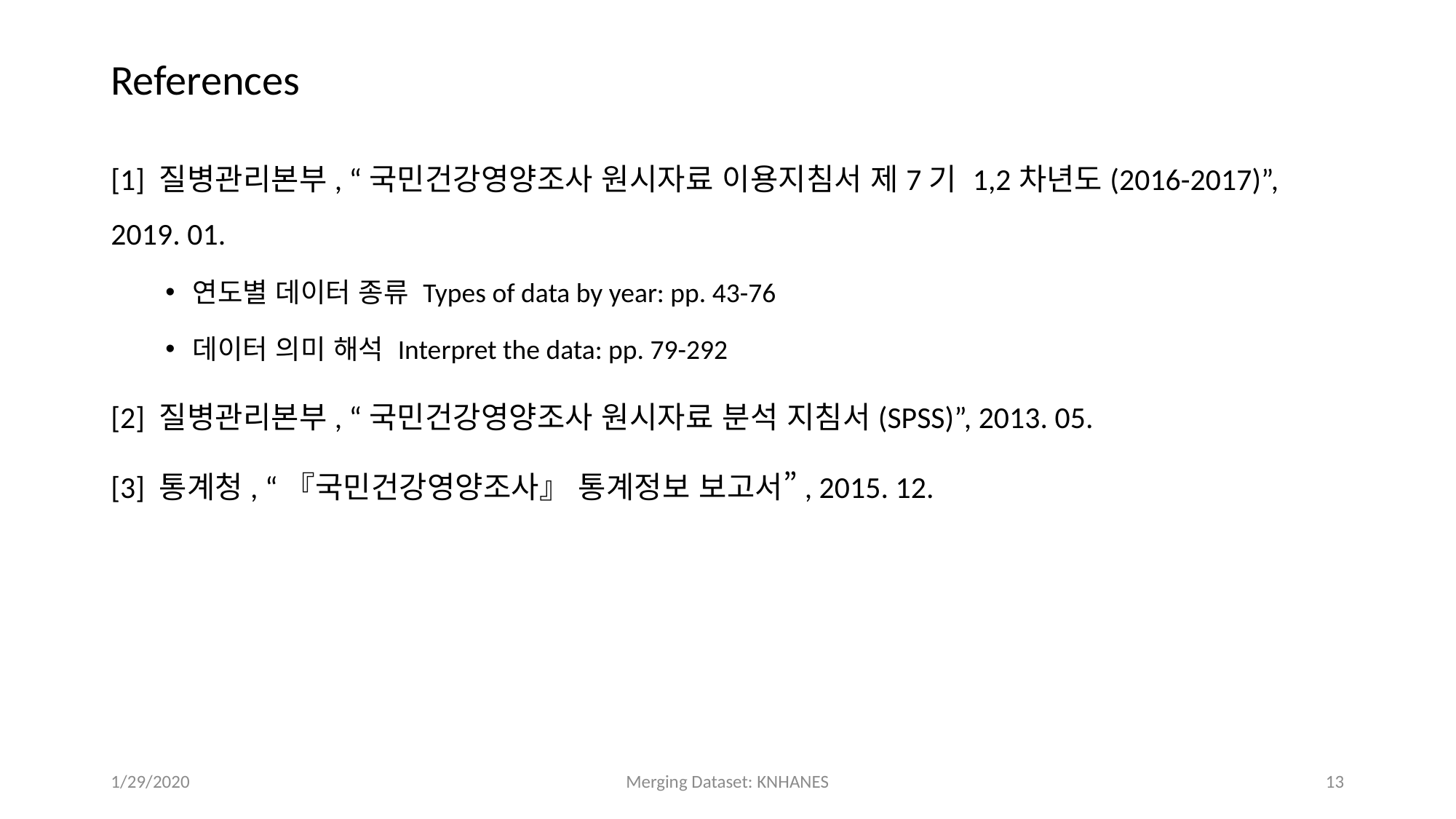

# References
[1] 질병관리본부, “국민건강영양조사 원시자료 이용지침서 제7기 1,2차년도(2016-2017)”, 2019. 01.
연도별 데이터 종류 Types of data by year: pp. 43-76
데이터 의미 해석 Interpret the data: pp. 79-292
[2] 질병관리본부, “국민건강영양조사 원시자료 분석 지침서(SPSS)”, 2013. 05.
[3] 통계청, “『국민건강영양조사』 통계정보 보고서”, 2015. 12.
1/29/2020
Merging Dataset: KNHANES
13